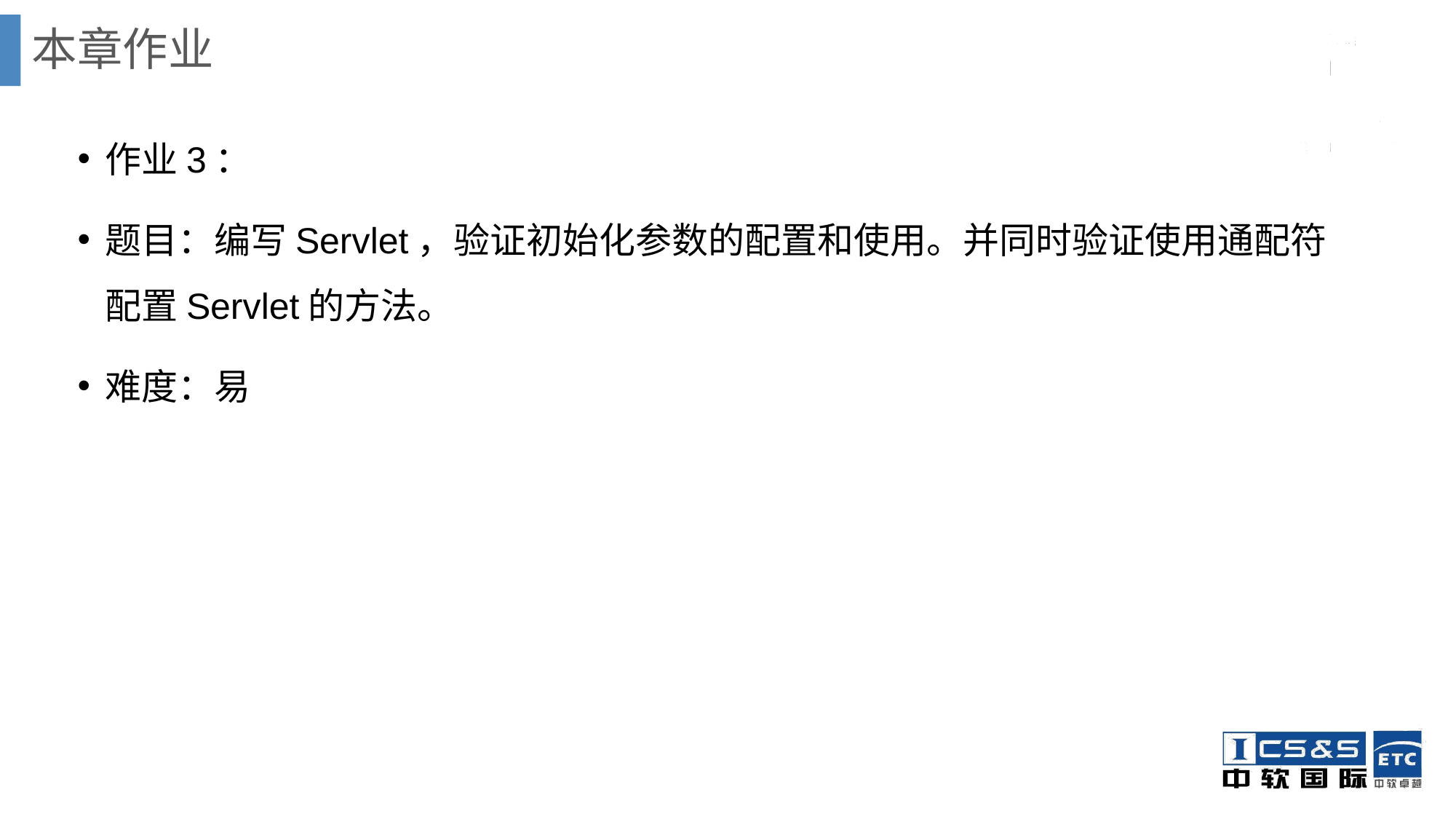

# 本章作业
作业3：
题目：编写Servlet，验证初始化参数的配置和使用。并同时验证使用通配符配置Servlet的方法。
难度：易